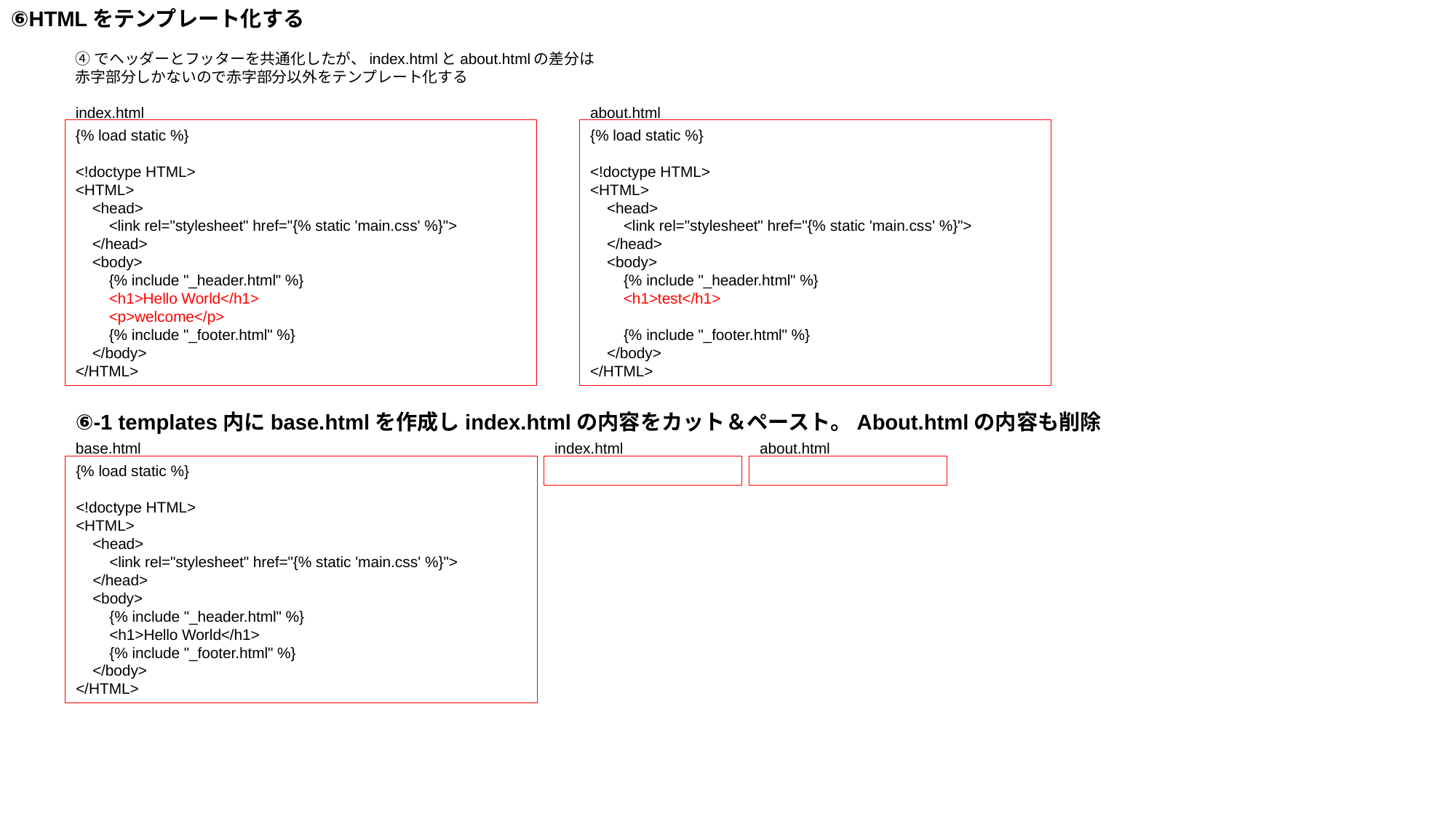

⑥HTMLをテンプレート化する
④でヘッダーとフッターを共通化したが、index.htmlとabout.htmlの差分は
赤字部分しかないので赤字部分以外をテンプレート化する
index.html
about.html
{% load static %}

<!doctype HTML>
<HTML>
    <head>
        <link rel="stylesheet" href="{% static 'main.css' %}">
    </head>
    <body>
        {% include "_header.html" %}
        <h1>Hello World</h1>
        <p>welcome</p>
        {% include "_footer.html" %}
    </body>
</HTML>
{% load static %}

<!doctype HTML>
<HTML>
    <head>
        <link rel="stylesheet" href="{% static 'main.css' %}">
    </head>
    <body>
        {% include "_header.html" %}
        <h1>test</h1>

        {% include "_footer.html" %}
    </body>
</HTML>
⑥-1 templates内にbase.htmlを作成しindex.htmlの内容をカット＆ペースト。About.htmlの内容も削除
base.html
index.html
about.html
{% load static %}

<!doctype HTML>
<HTML>
    <head>
        <link rel="stylesheet" href="{% static 'main.css' %}">
    </head>
    <body>
        {% include "_header.html" %}
        <h1>Hello World</h1>
        {% include "_footer.html" %}
    </body>
</HTML>